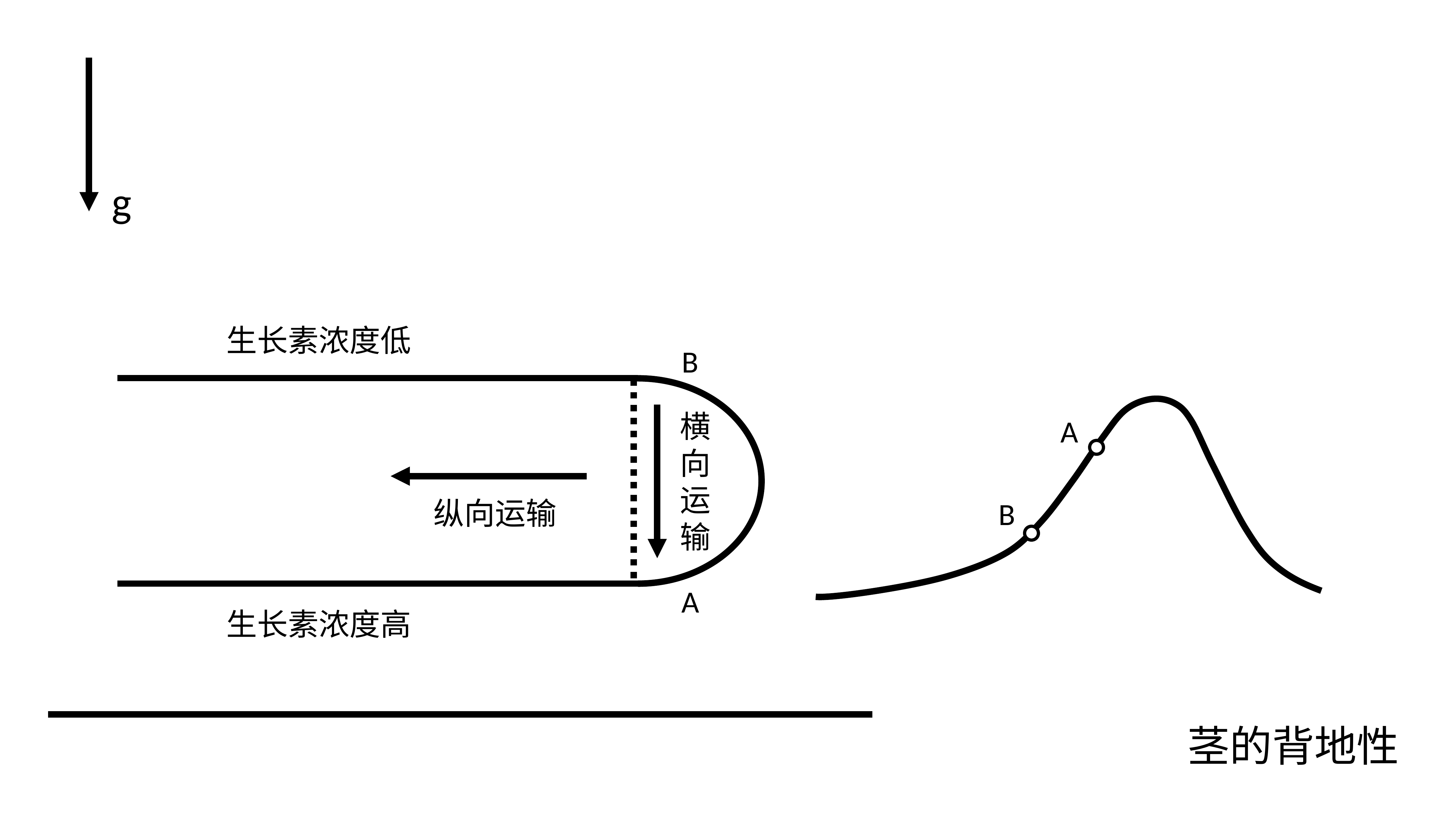

g
生长素浓度低
B

横向运输
纵向运输
A
生长素浓度高

A

B

茎的背地性